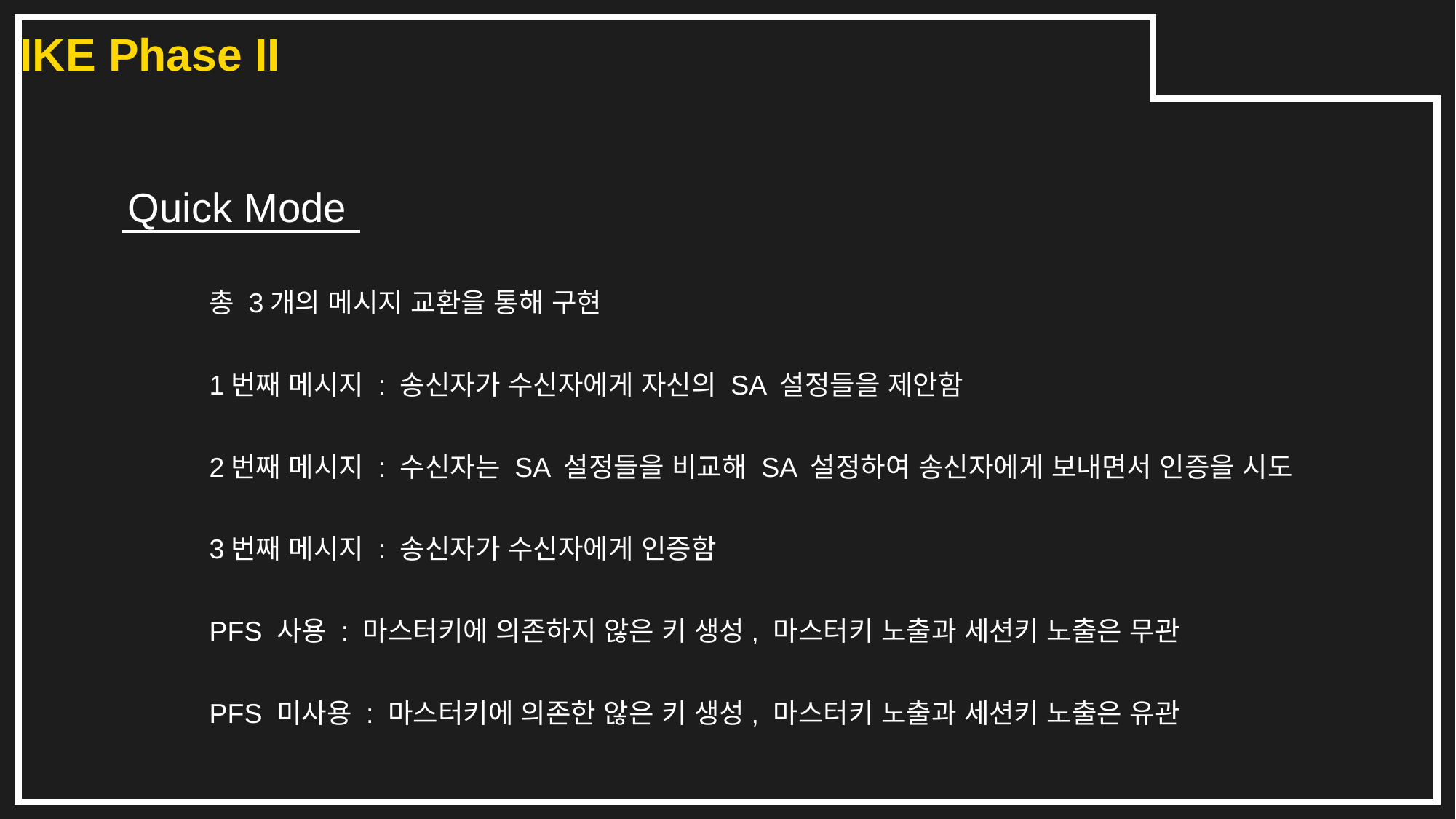

IKE Phase II
Quick Mode
총 3개의 메시지 교환을 통해 구현
1번째 메시지 : 송신자가 수신자에게 자신의 SA 설정들을 제안함
2번째 메시지 : 수신자는 SA 설정들을 비교해 SA 설정하여 송신자에게 보내면서 인증을 시도
3번째 메시지 : 송신자가 수신자에게 인증함
PFS 사용 : 마스터키에 의존하지 않은 키 생성, 마스터키 노출과 세션키 노출은 무관
PFS 미사용 : 마스터키에 의존한 않은 키 생성, 마스터키 노출과 세션키 노출은 유관